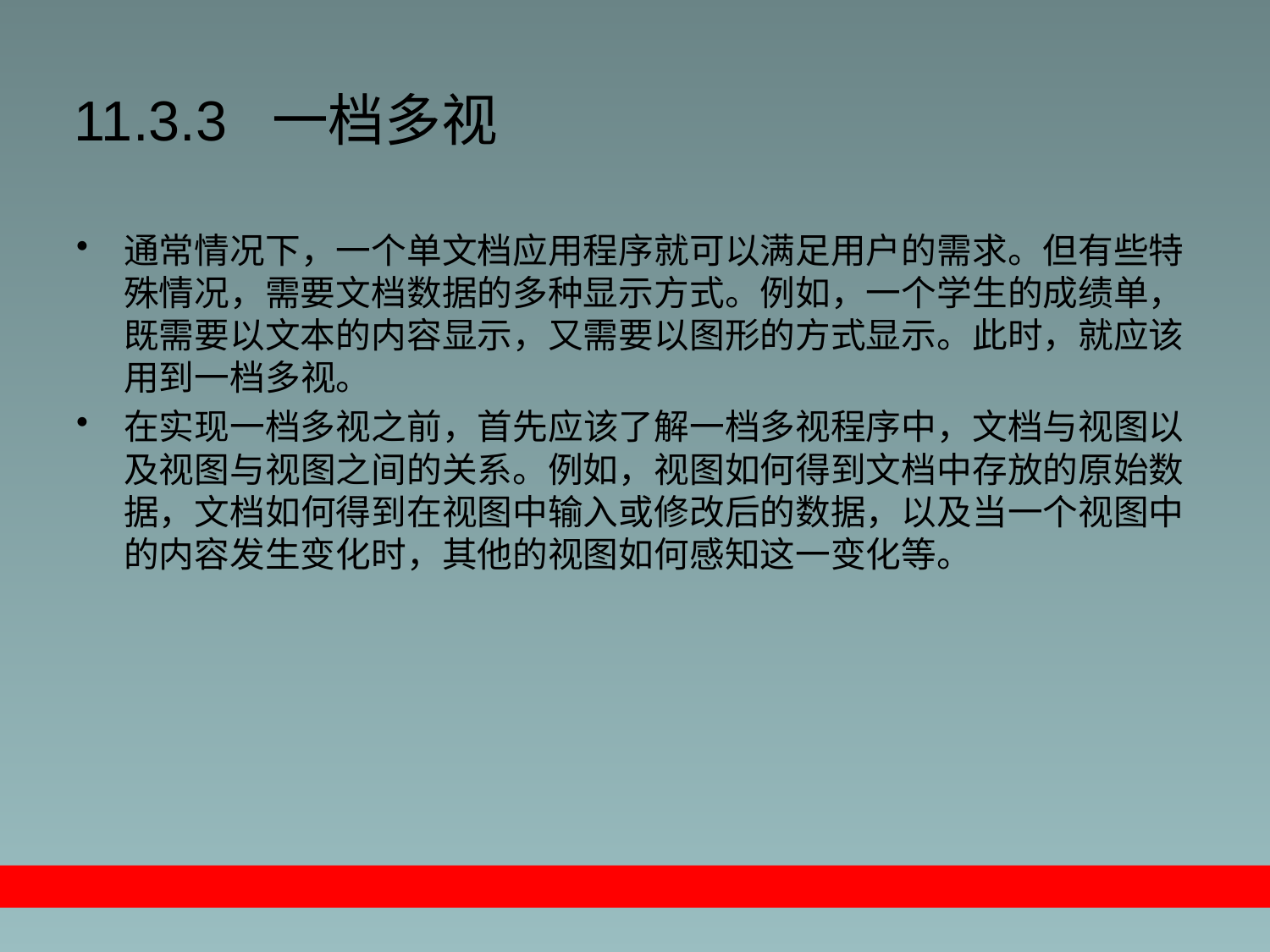

# 11.3.3  一档多视
通常情况下，一个单文档应用程序就可以满足用户的需求。但有些特殊情况，需要文档数据的多种显示方式。例如，一个学生的成绩单，既需要以文本的内容显示，又需要以图形的方式显示。此时，就应该用到一档多视。
在实现一档多视之前，首先应该了解一档多视程序中，文档与视图以及视图与视图之间的关系。例如，视图如何得到文档中存放的原始数据，文档如何得到在视图中输入或修改后的数据，以及当一个视图中的内容发生变化时，其他的视图如何感知这一变化等。